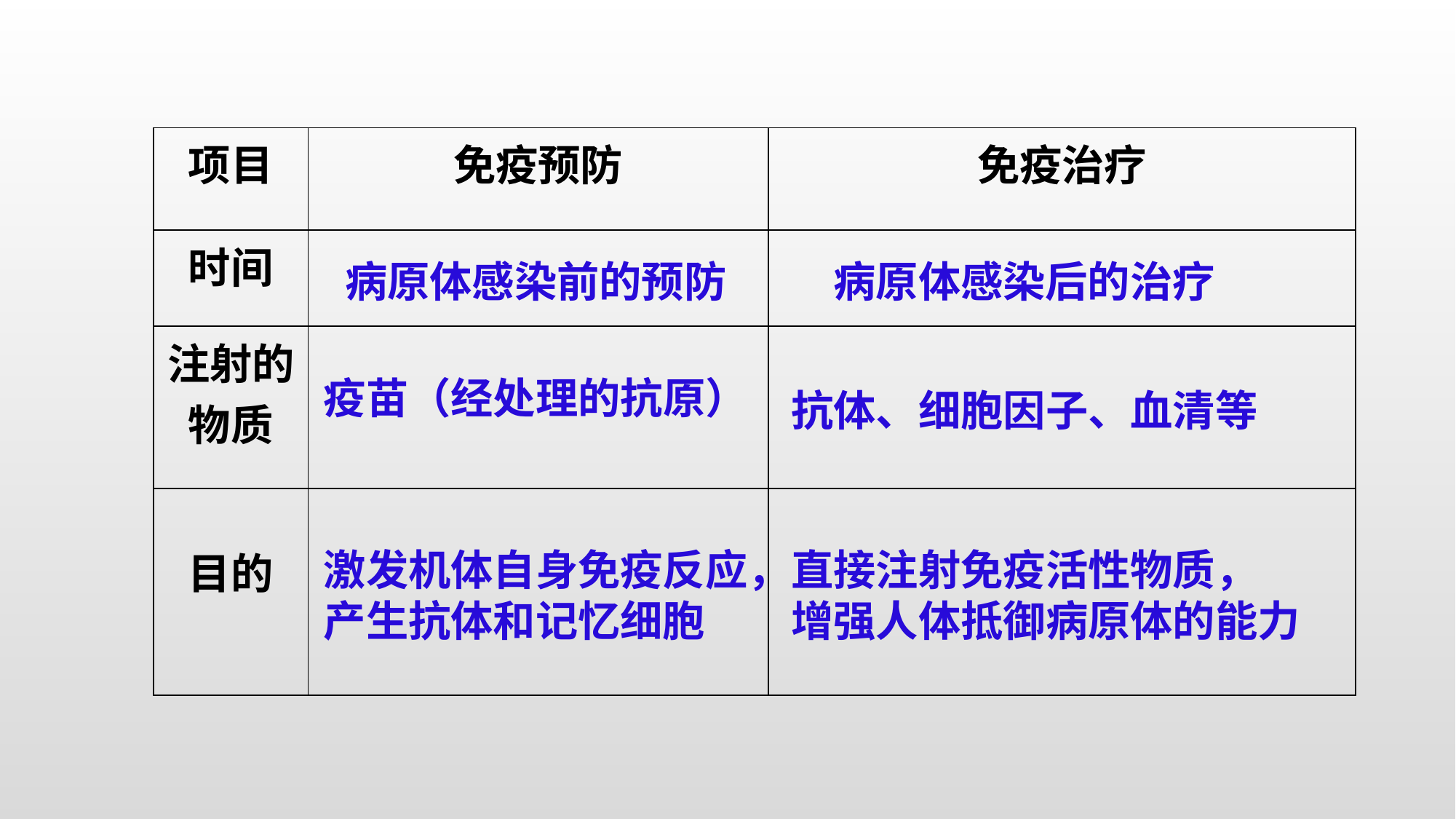

| 项目 | 免疫预防 | 免疫治疗 |
| --- | --- | --- |
| 时间 |  |  |
| 注射的物质 |  |  |
| 目的 |  |  |
病原体感染前的预防
病原体感染后的治疗
疫苗（经处理的抗原）
抗体、细胞因子、血清等
激发机体自身免疫反应，
产生抗体和记忆细胞
直接注射免疫活性物质，
增强人体抵御病原体的能力